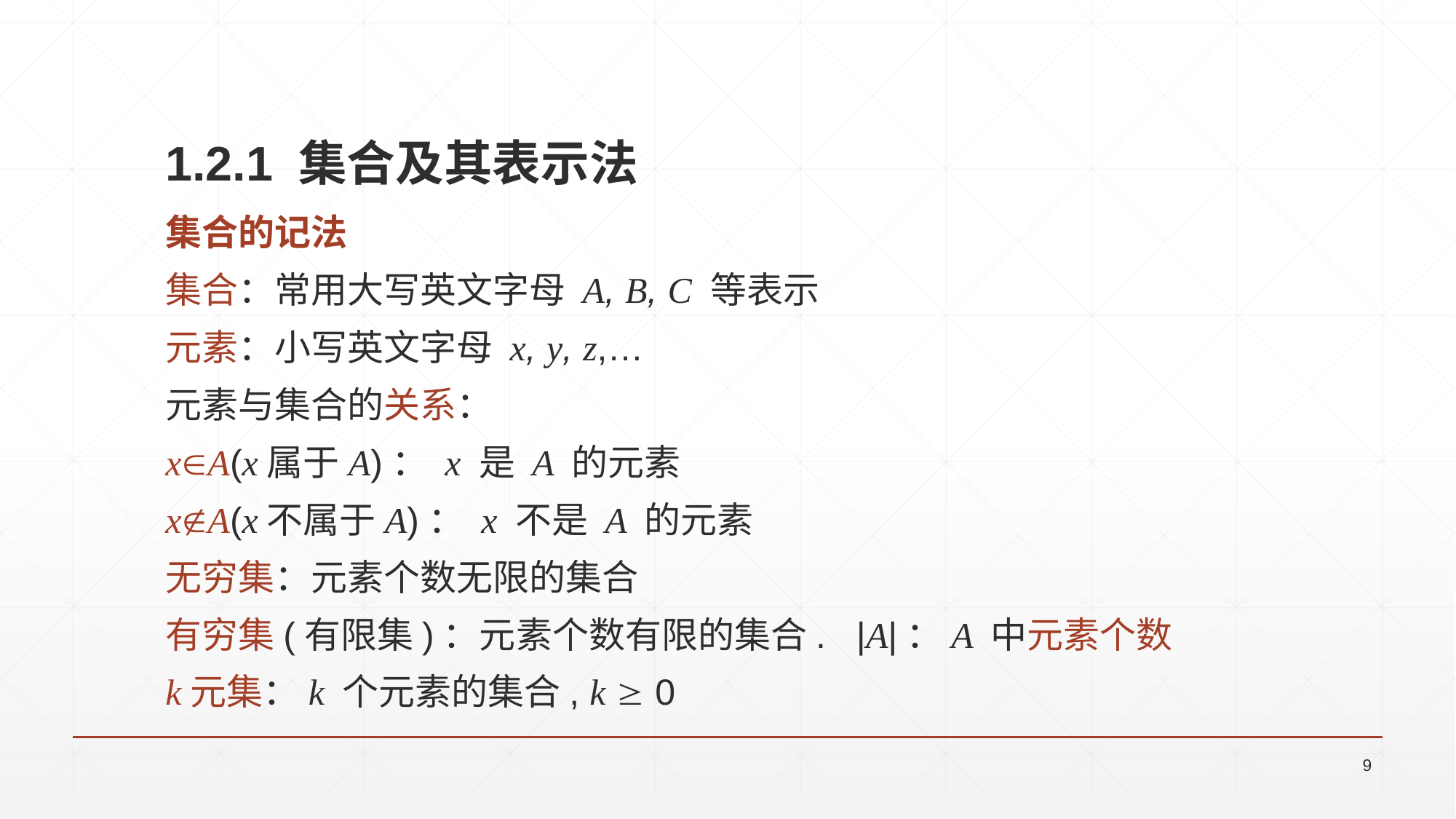

1.2.1 集合及其表示法
集合的记法
集合：常用大写英文字母 A, B, C 等表示
元素：小写英文字母 x, y, z,…
元素与集合的关系：
x∈A(x属于A)： x 是 A 的元素
x∉A(x不属于A)： x 不是 A 的元素
无穷集：元素个数无限的集合
有穷集(有限集)：元素个数有限的集合.   |A|：A 中元素个数
k元集：k 个元素的集合, k ≥ 0
9